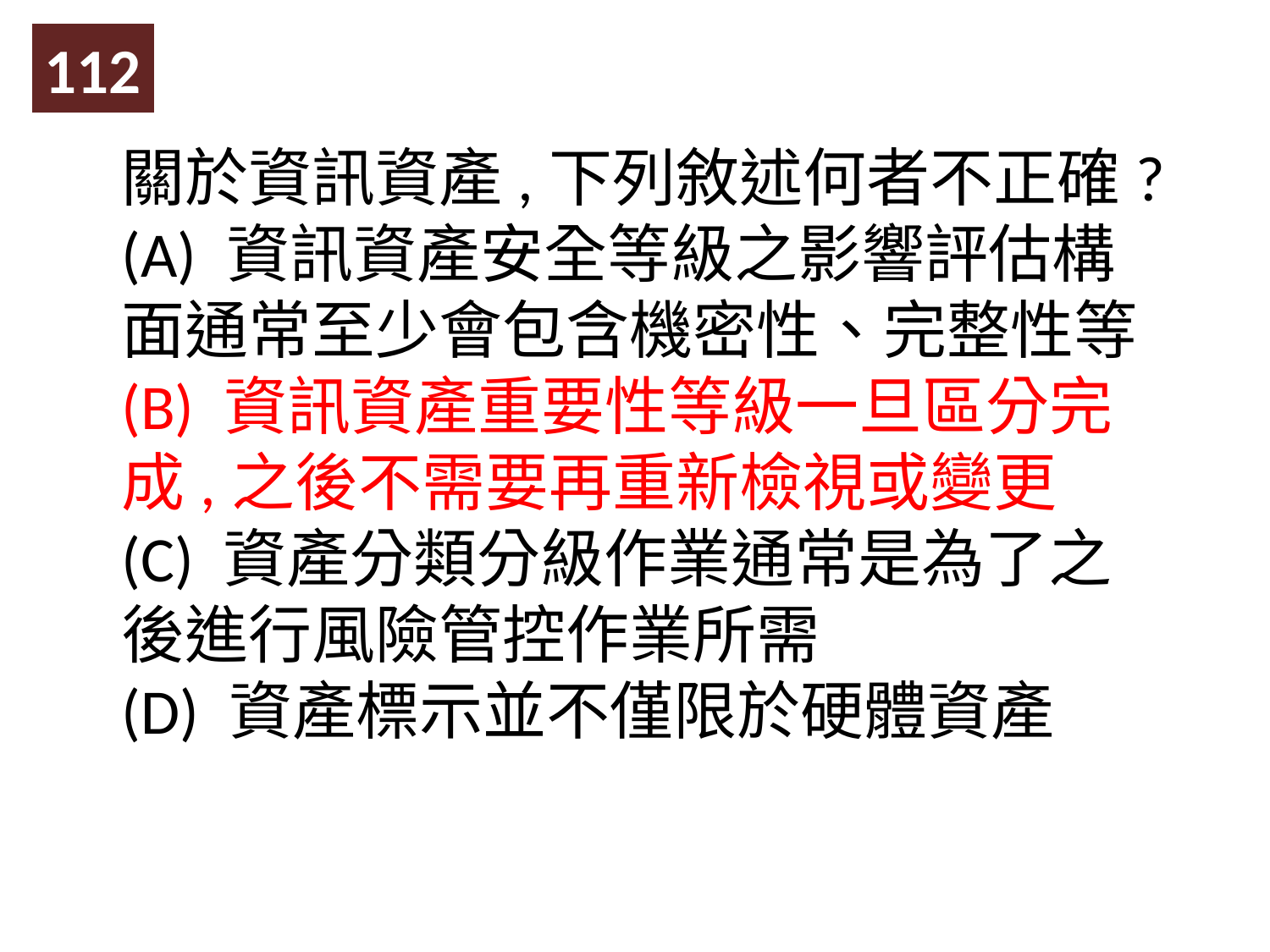

112
關於資訊資產,下列敘述何者不正確?
(A) 資訊資產安全等級之影響評估構面通常至少會包含機密性、完整性等
(B) 資訊資產重要性等級一旦區分完成,之後不需要再重新檢視或變更
(C) 資產分類分級作業通常是為了之後進行風險管控作業所需
(D) 資產標示並不僅限於硬體資產